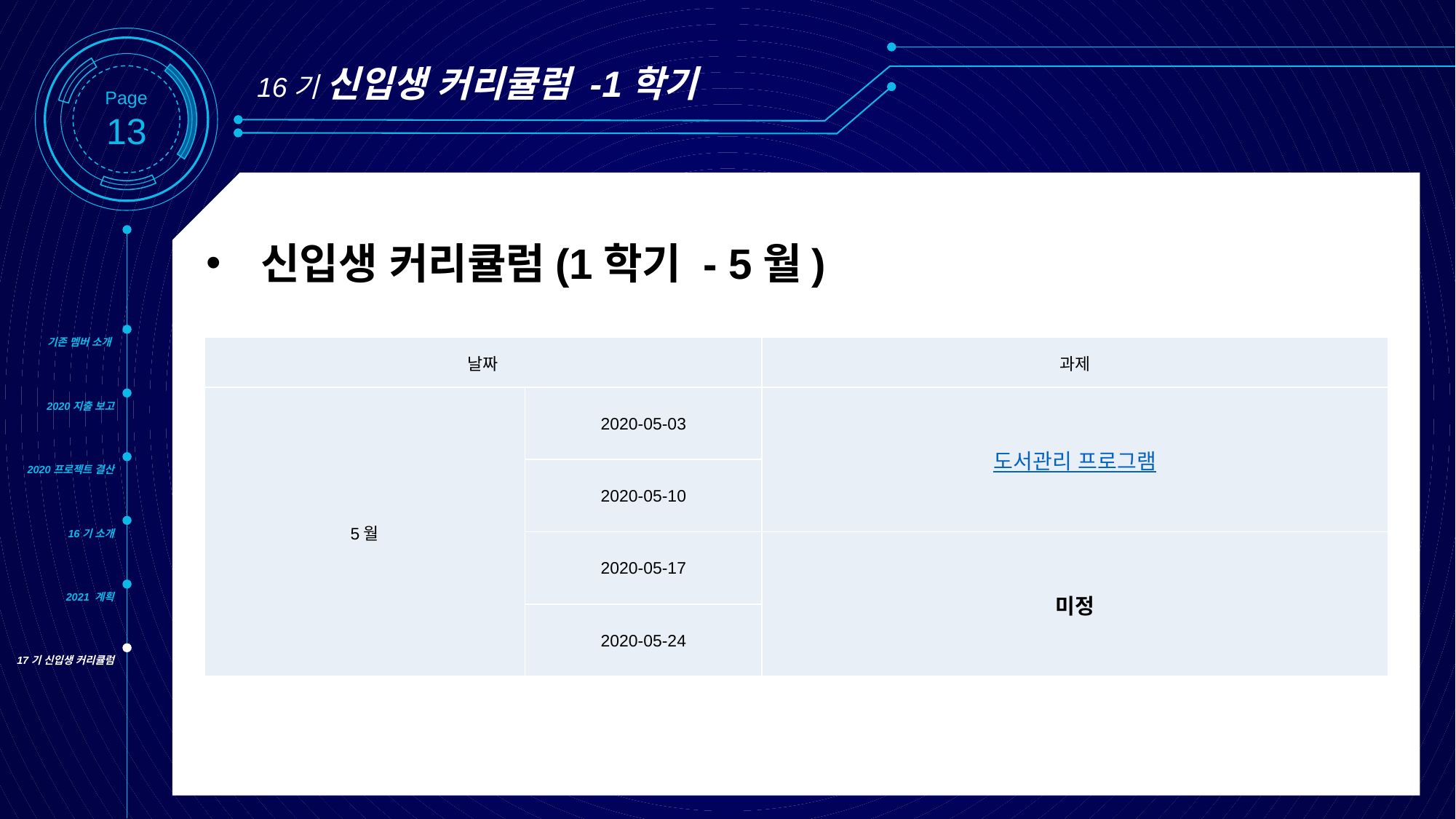

Page13
16기 신입생 커리큘럼 -1학기

신입생 커리큘럼(1학기 - 5월)
팀 프로젝트
기존 멤버 소개
2020지출 보고
2020프로젝트 결산
16기 소개
2021 계획
17기 신입생 커리큘럼

| 날짜 |  | 과제 |
| --- | --- | --- |
| 5월 | 2020-05-03 | 도서관리 프로그램 |
|  | 2020-05-10 |  |
|  | 2020-05-17 | 미정 |
|  | 2020-05-24 |  |